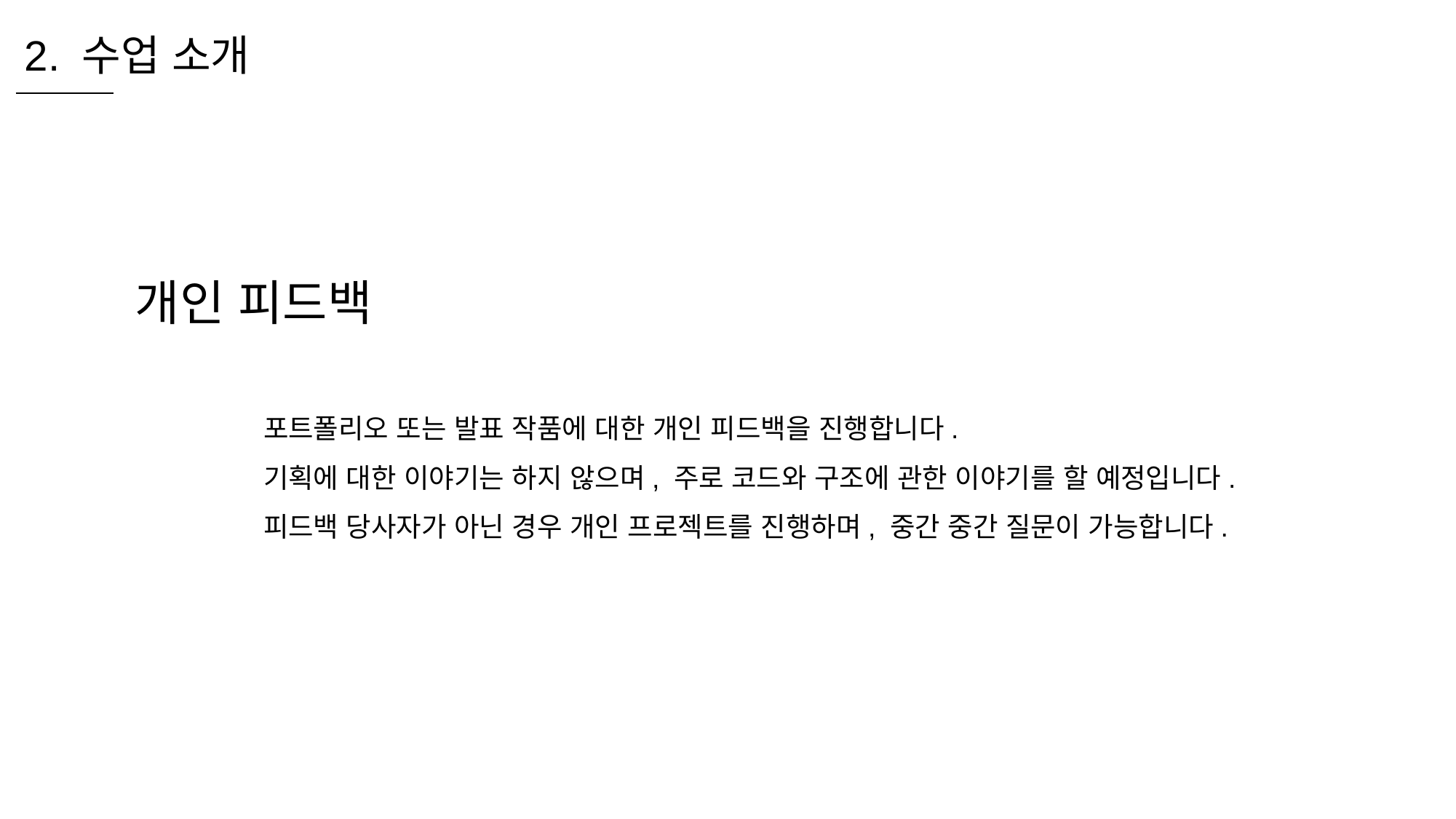

2. 수업 소개
개인 피드백
포트폴리오 또는 발표 작품에 대한 개인 피드백을 진행합니다.
기획에 대한 이야기는 하지 않으며, 주로 코드와 구조에 관한 이야기를 할 예정입니다.
피드백 당사자가 아닌 경우 개인 프로젝트를 진행하며, 중간 중간 질문이 가능합니다.